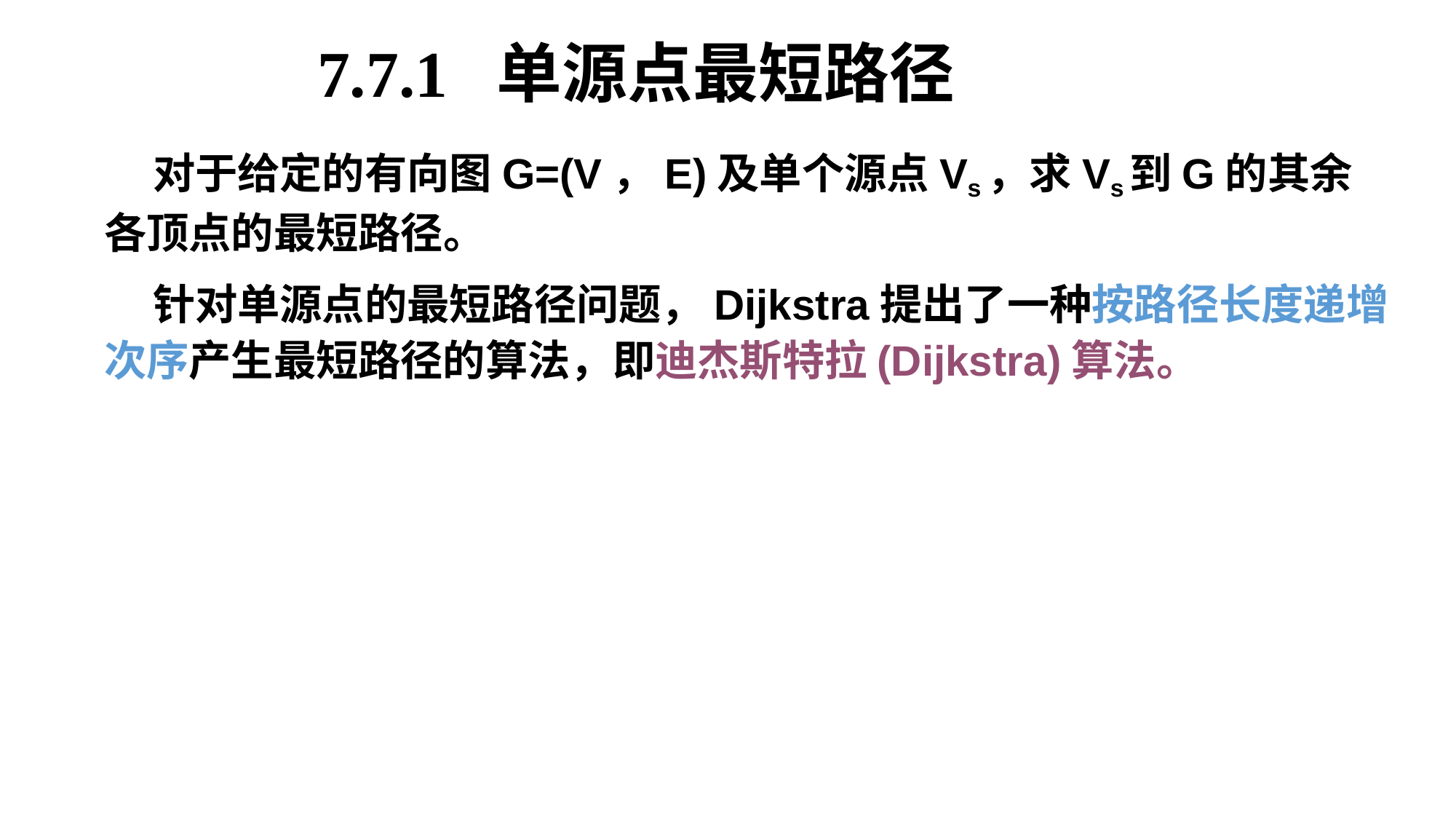

# 7.7.1  单源点最短路径
    对于给定的有向图G=(V，E)及单个源点Vs，求Vs到G的其余各顶点的最短路径。
    针对单源点的最短路径问题，Dijkstra提出了一种按路径长度递增次序产生最短路径的算法，即迪杰斯特拉(Dijkstra)算法。